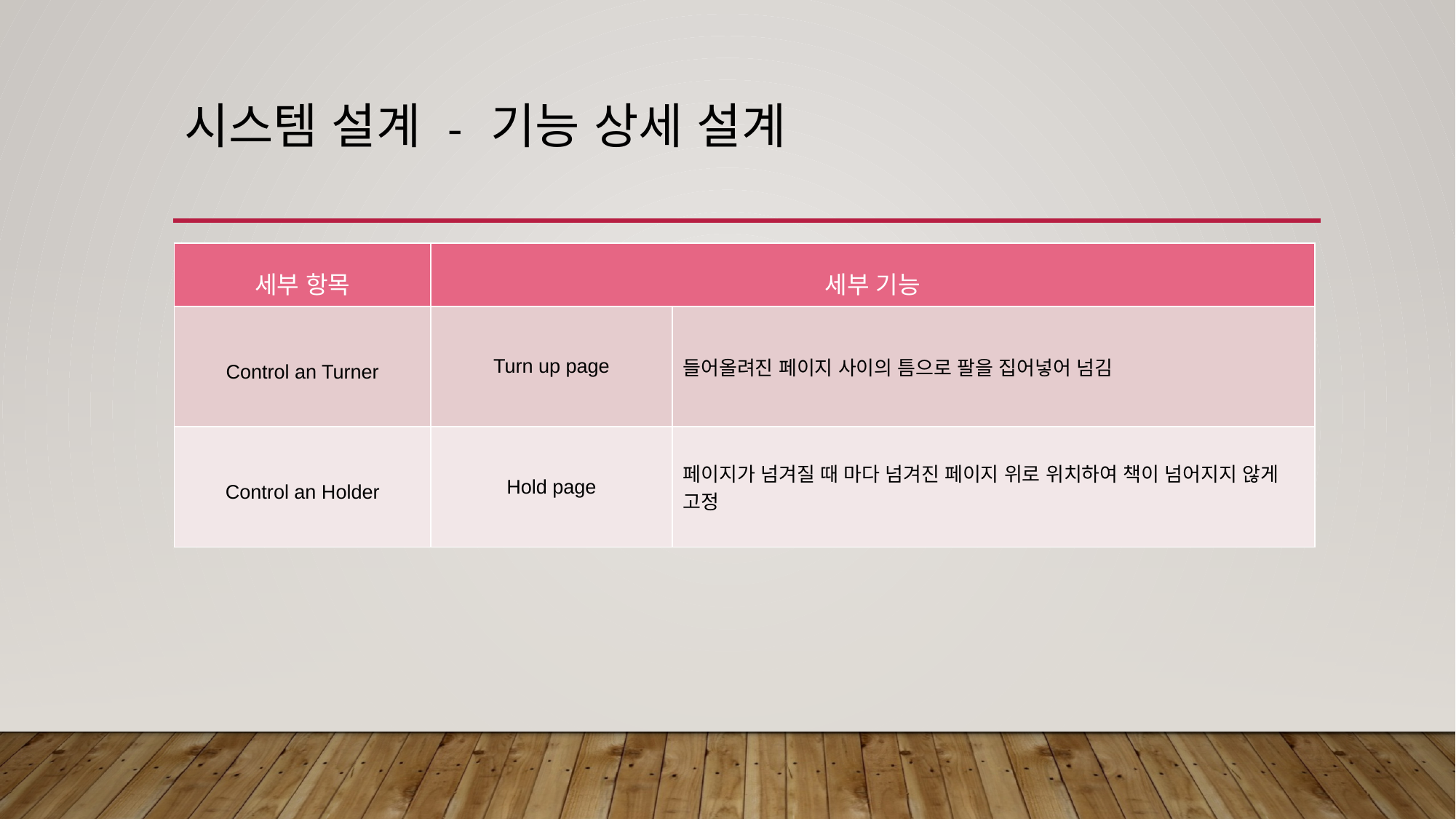

# 시스템 설계 - 기능 상세 설계

| 세부 항목 | 세부 기능 |  |
| --- | --- | --- |
| Control an Turner | Turn up page | 들어올려진 페이지 사이의 틈으로 팔을 집어넣어 넘김 |
| Control an Holder | Hold page | 페이지가 넘겨질 때 마다 넘겨진 페이지 위로 위치하여 책이 넘어지지 않게 고정 |